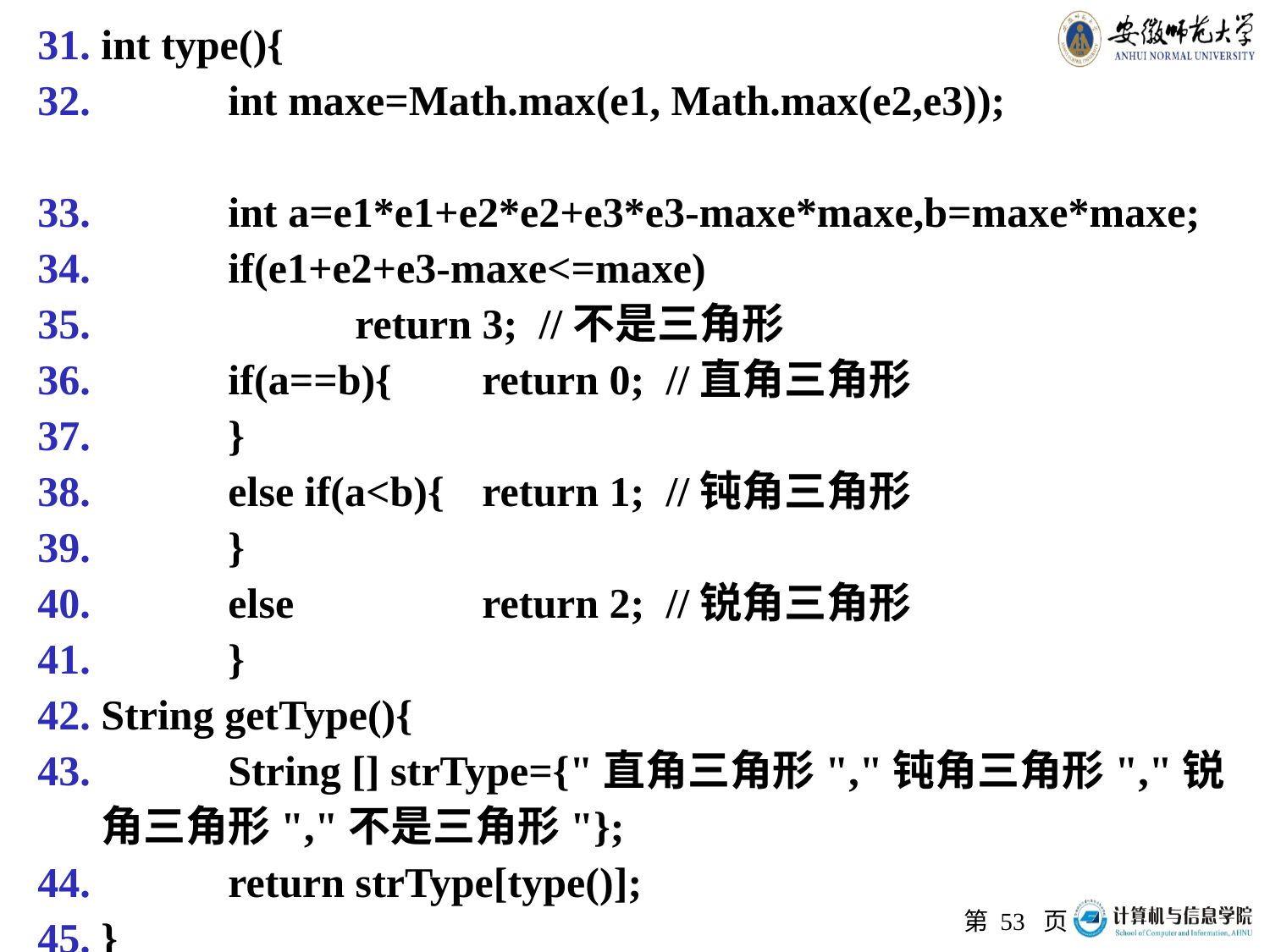

int type(){
	int maxe=Math.max(e1, Math.max(e2,e3));
	int a=e1*e1+e2*e2+e3*e3-maxe*maxe,b=maxe*maxe;
	if(e1+e2+e3-maxe<=maxe)
		return 3;  //不是三角形
	if(a==b){	return 0;  //直角三角形
	}
	else if(a<b){	return 1;  //钝角三角形
	}
	else 		return 2;  //锐角三角形
	}
String getType(){
	String [] strType={"直角三角形","钝角三角形","锐角三角形","不是三角形"};
	return strType[type()];
}
}

第 53  页